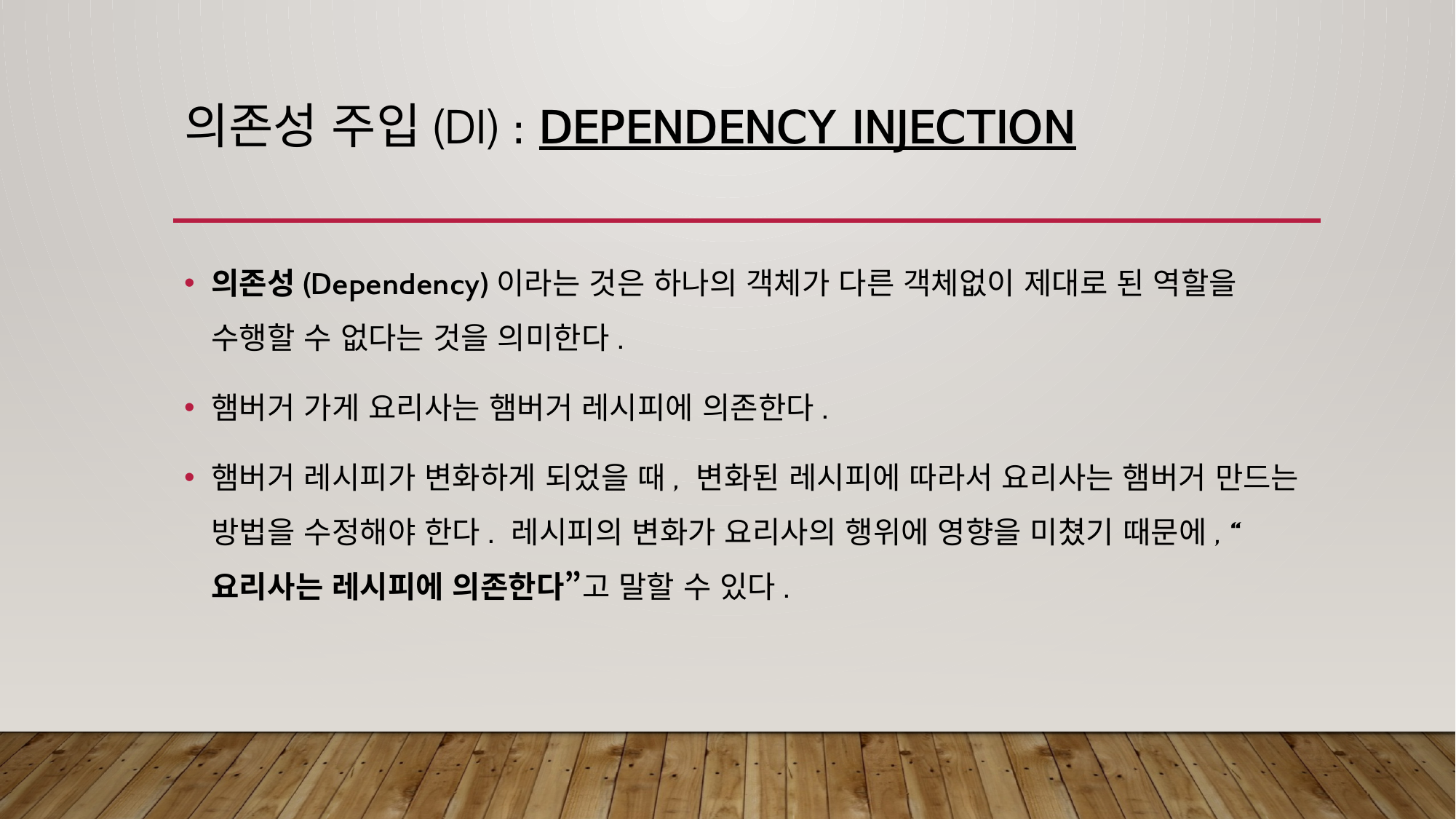

# 의존성 주입(DI) : Dependency Injection
의존성(Dependency)이라는 것은 하나의 객체가 다른 객체없이 제대로 된 역할을 수행할 수 없다는 것을 의미한다.
햄버거 가게 요리사는 햄버거 레시피에 의존한다.
햄버거 레시피가 변화하게 되었을 때, 변화된 레시피에 따라서 요리사는 햄버거 만드는 방법을 수정해야 한다. 레시피의 변화가 요리사의 행위에 영향을 미쳤기 때문에, “요리사는 레시피에 의존한다”고 말할 수 있다.